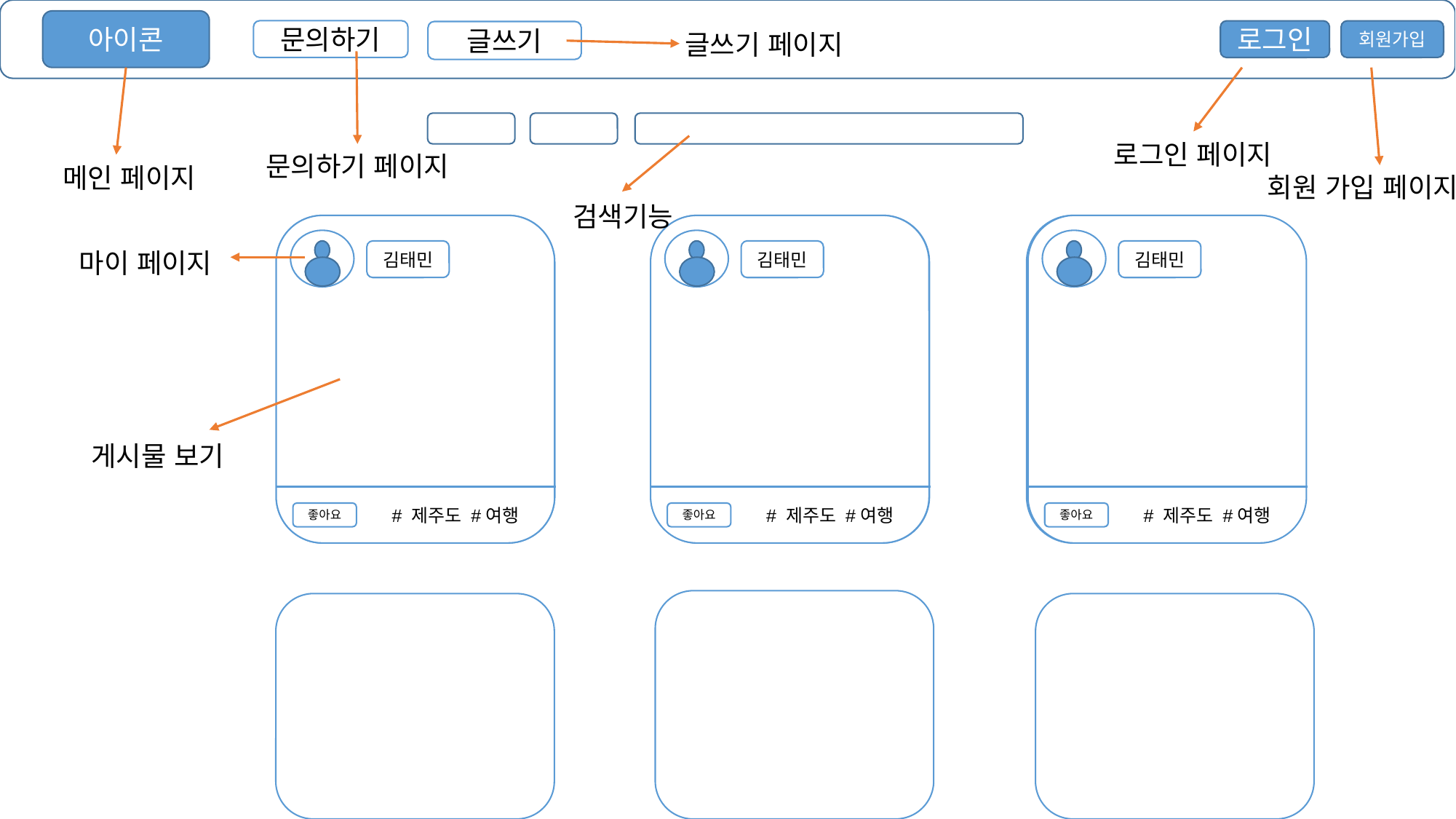

아이콘
문의하기
회원가입
로그인
글쓰기
글쓰기 페이지

로그인 페이지
문의하기 페이지
메인 페이지
회원 가입 페이지
검색기능

마이 페이지

김태민
김태민
김태민

게시물 보기
# 제주도 #여행
# 제주도 #여행
# 제주도 #여행
좋아요
좋아요
좋아요